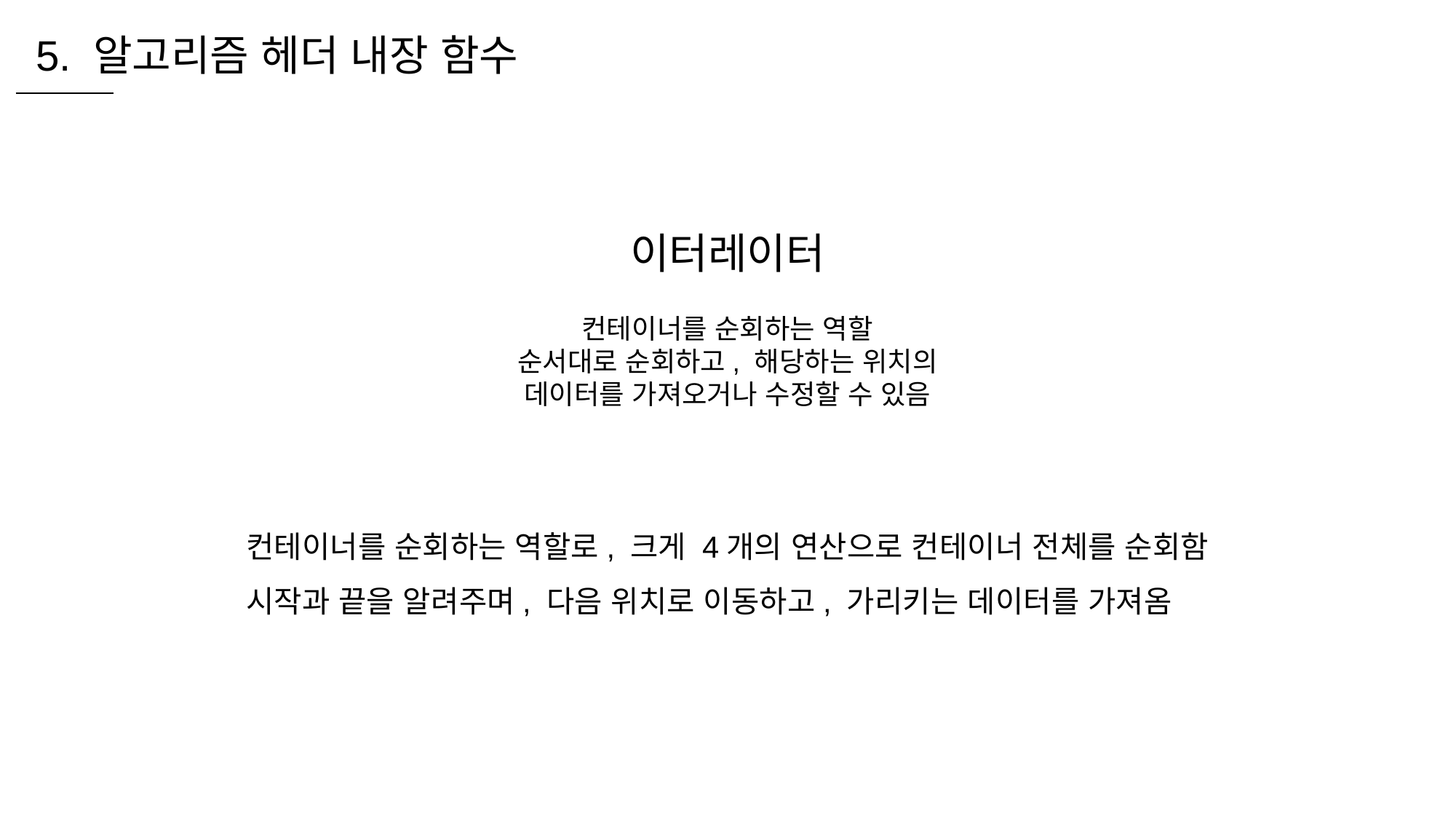

5. 알고리즘 헤더 내장 함수
이터레이터
컨테이너를 순회하는 역할
순서대로 순회하고, 해당하는 위치의
데이터를 가져오거나 수정할 수 있음
컨테이너를 순회하는 역할로, 크게 4개의 연산으로 컨테이너 전체를 순회함
시작과 끝을 알려주며, 다음 위치로 이동하고, 가리키는 데이터를 가져옴